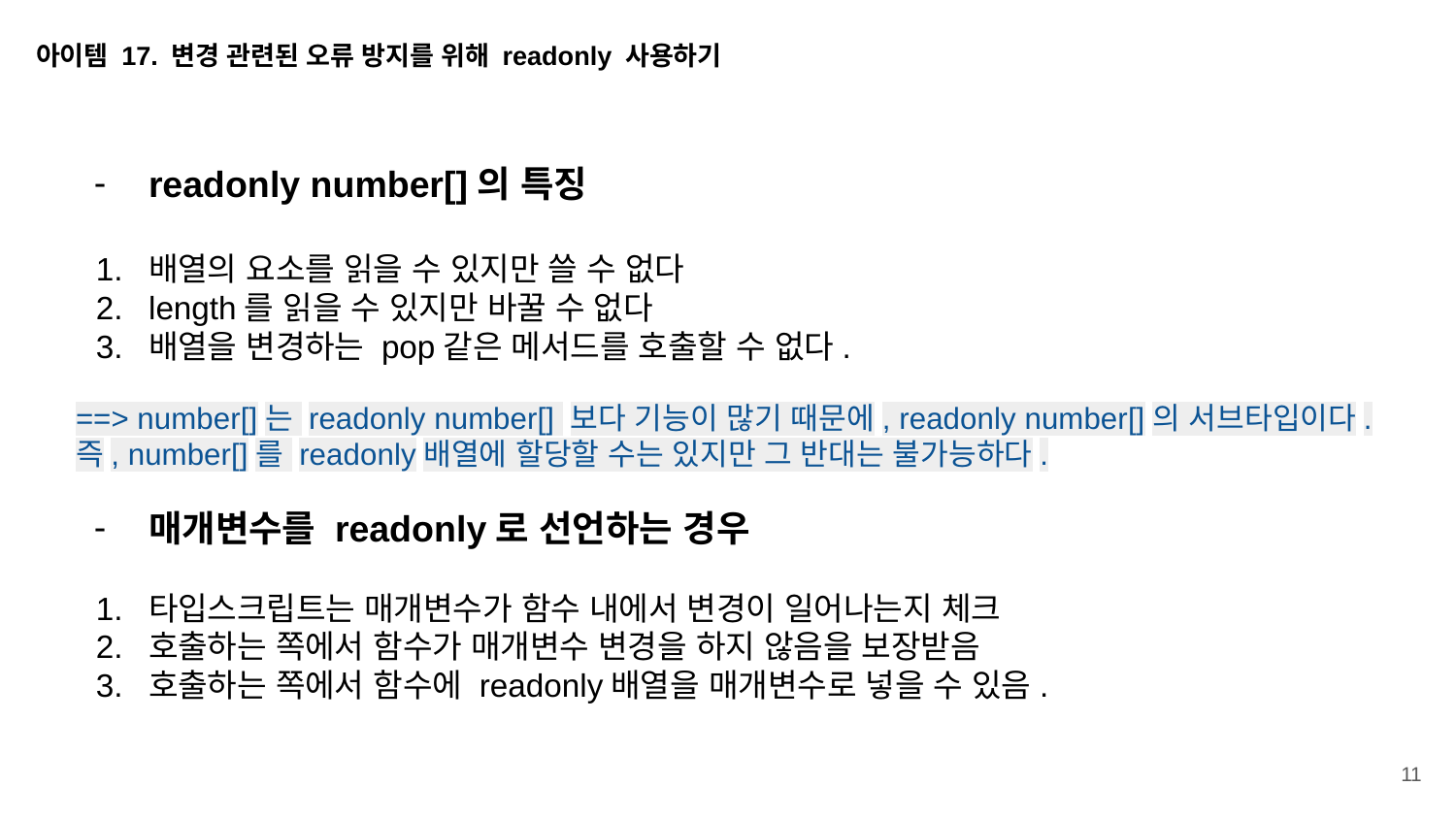

아이템 17. 변경 관련된 오류 방지를 위해 readonly 사용하기

readonly number[]의 특징

배열의 요소를 읽을 수 있지만 쓸 수 없다
length를 읽을 수 있지만 바꿀 수 없다
배열을 변경하는 pop같은 메서드를 호출할 수 없다.

==> number[]는 readonly number[] 보다 기능이 많기 때문에, readonly number[]의 서브타입이다.
즉, number[]를 readonly배열에 할당할 수는 있지만 그 반대는 불가능하다.

매개변수를 readonly로 선언하는 경우

타입스크립트는 매개변수가 함수 내에서 변경이 일어나는지 체크
호출하는 쪽에서 함수가 매개변수 변경을 하지 않음을 보장받음
호출하는 쪽에서 함수에 readonly배열을 매개변수로 넣을 수 있음.
11